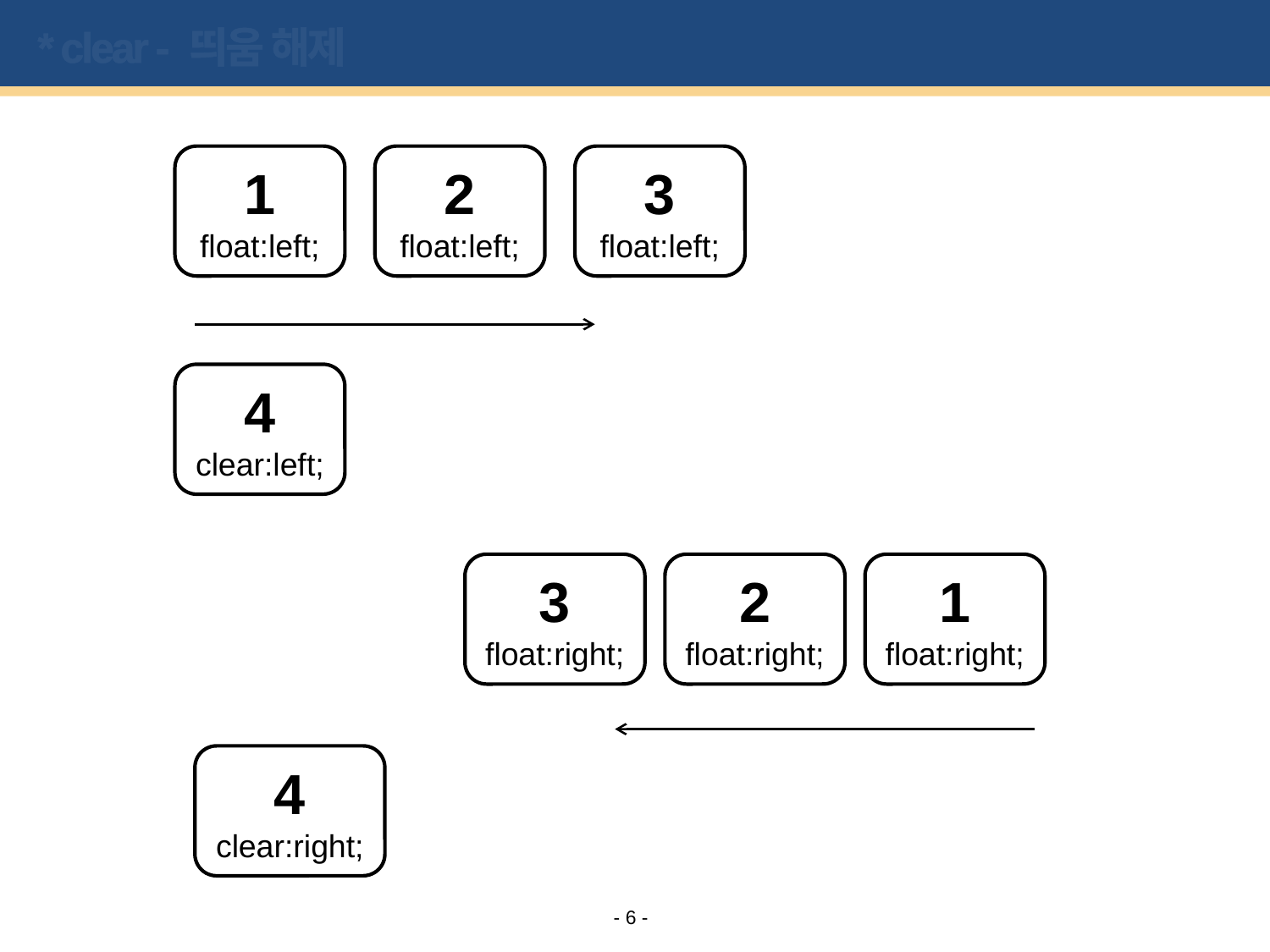

# * clear - 띄움 해제
1
float:left;
2
float:left;
3
float:left;
4
clear:left;
3
float:right;
2
float:right;
1
float:right;
4
clear:right;